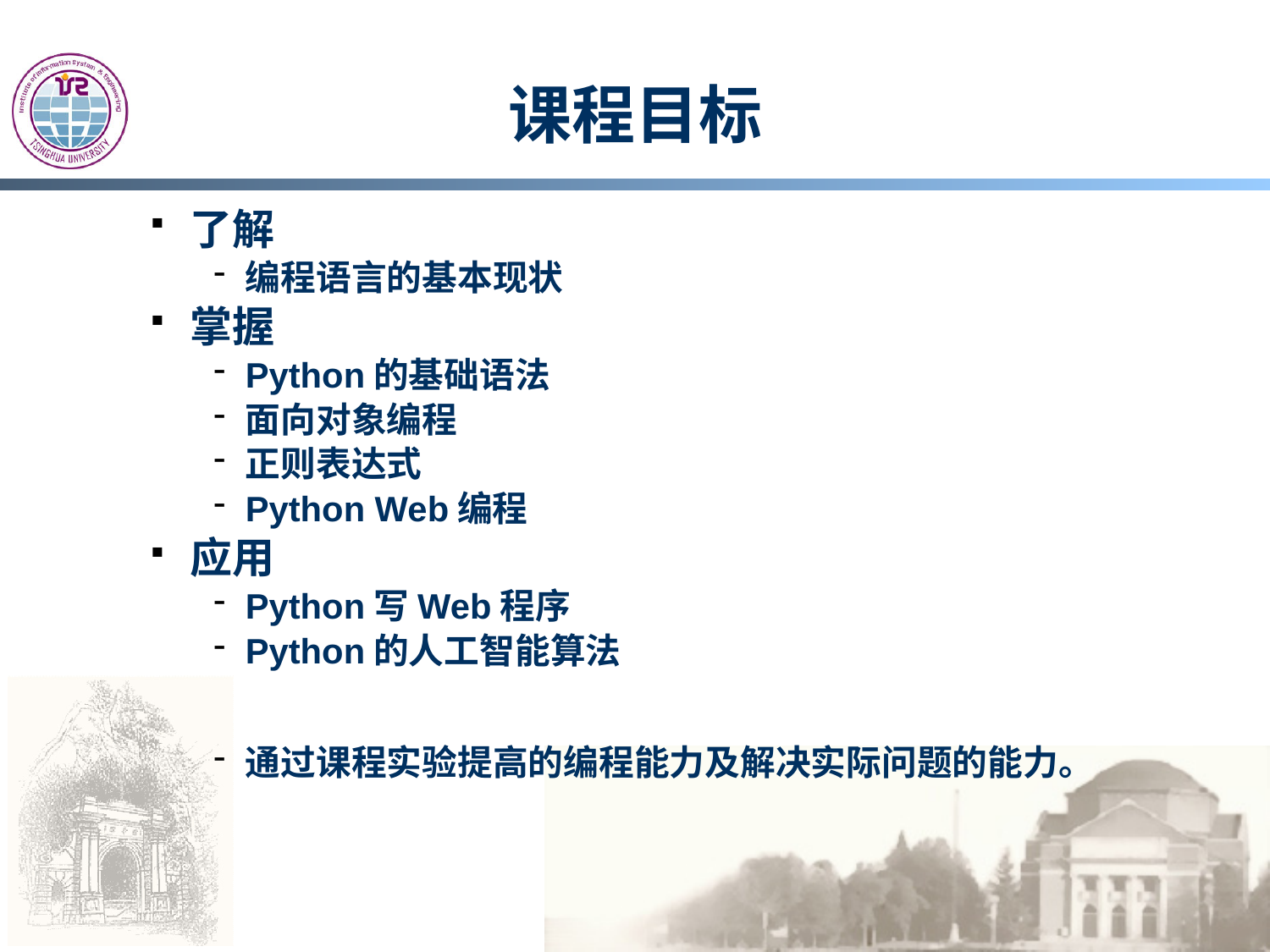

# 课程目标
了解
编程语言的基本现状
掌握
Python的基础语法
面向对象编程
正则表达式
Python Web编程
应用
Python写Web程序
Python的人工智能算法

通过课程实验提高的编程能力及解决实际问题的能力。